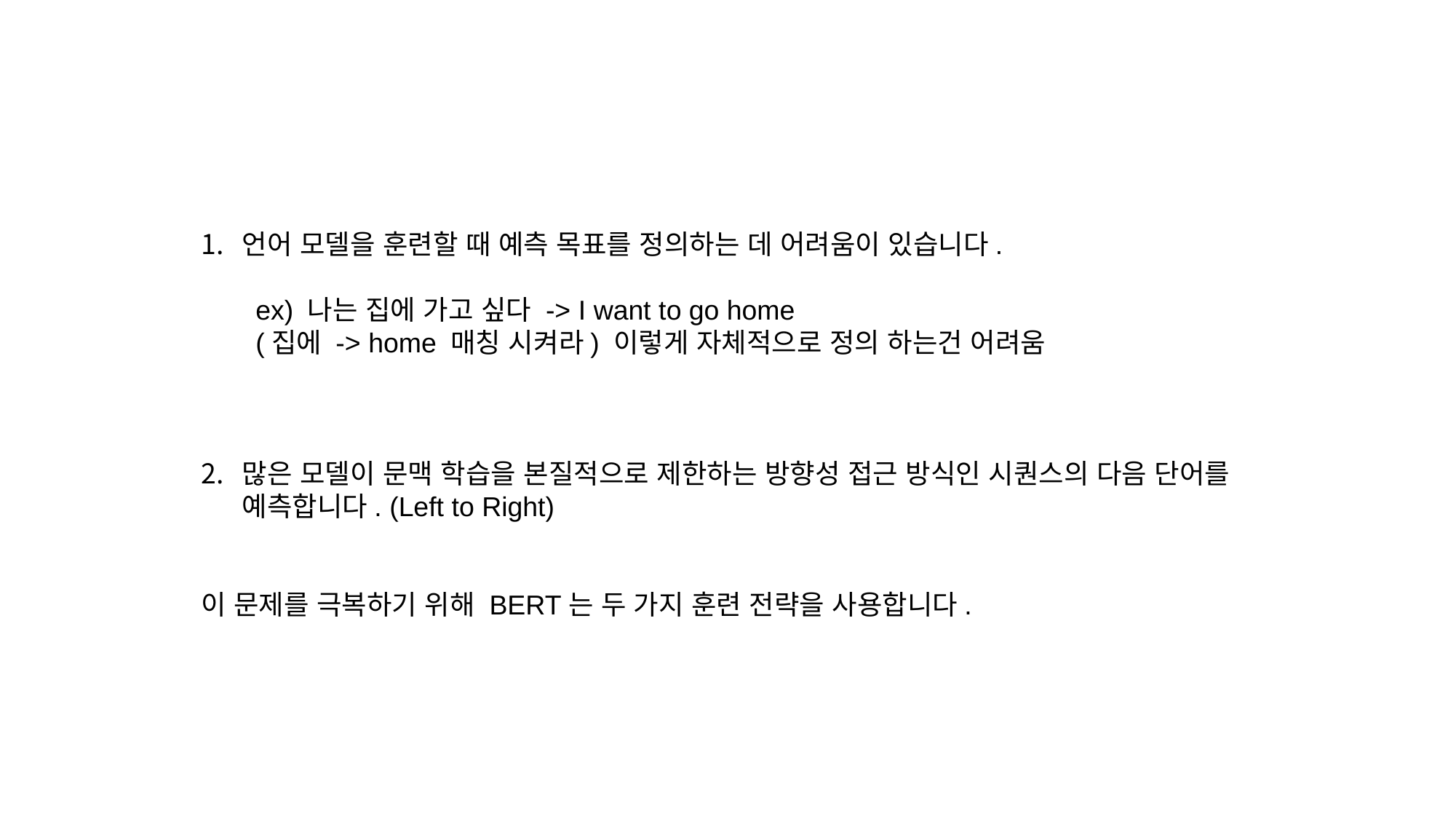

언어 모델을 훈련할 때 예측 목표를 정의하는 데 어려움이 있습니다.

ex) 나는 집에 가고 싶다 -> I want to go home
(집에 -> home 매칭 시켜라) 이렇게 자체적으로 정의 하는건 어려움

많은 모델이 문맥 학습을 본질적으로 제한하는 방향성 접근 방식인 시퀀스의 다음 단어를 예측합니다. (Left to Right)

이 문제를 극복하기 위해 BERT는 두 가지 훈련 전략을 사용합니다.